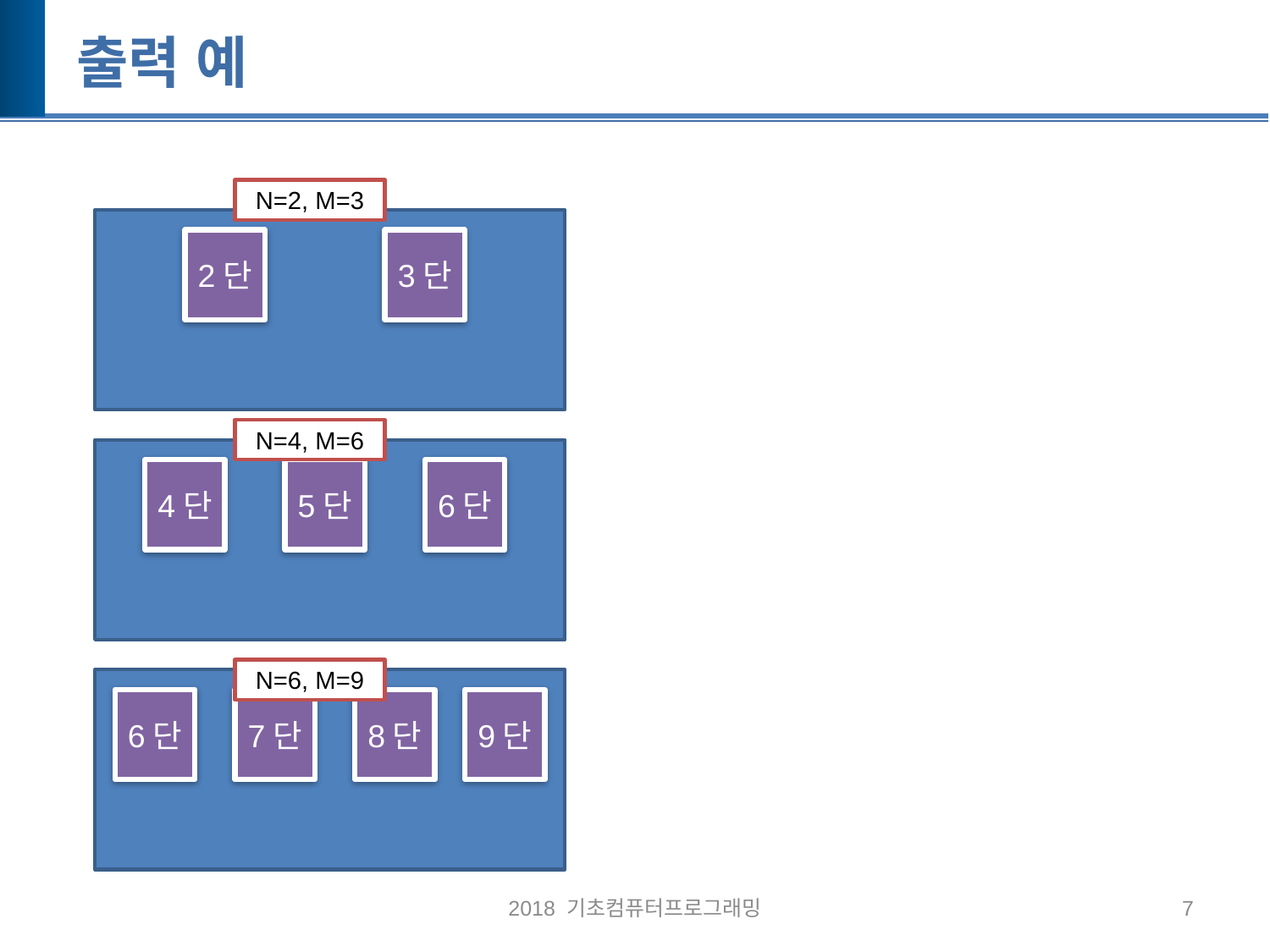

# 출력 예

N=2, M=3

2단
3단
N=4, M=6

4단
5단
6단
N=6, M=9

6단
7단
8단
9단
2018 기초컴퓨터프로그래밍
7